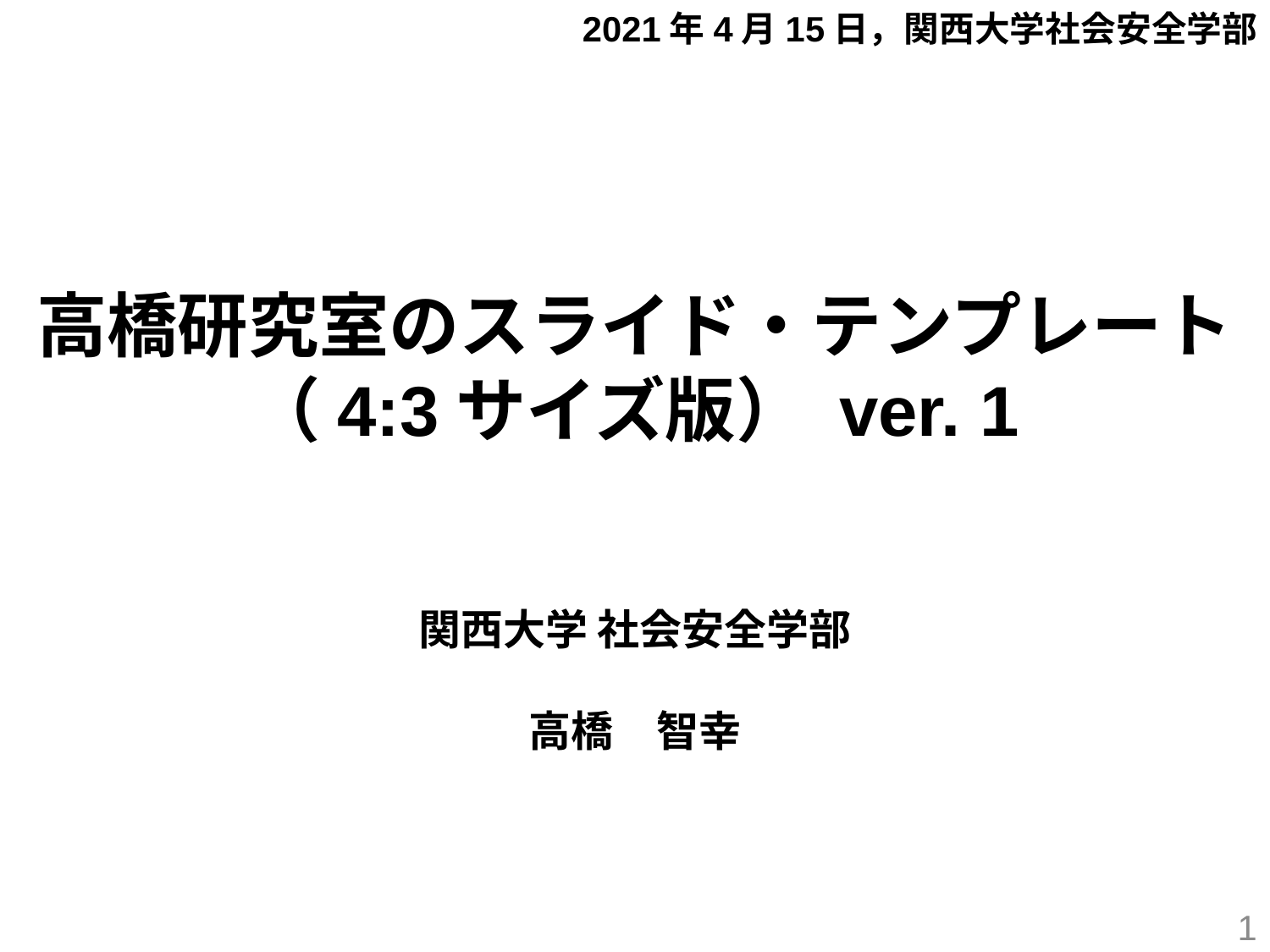

2021年4月15日，関西大学社会安全学部
高橋研究室のスライド・テンプレート
（4:3サイズ版） ver. 1

関西大学 社会安全学部

高橋　智幸
1